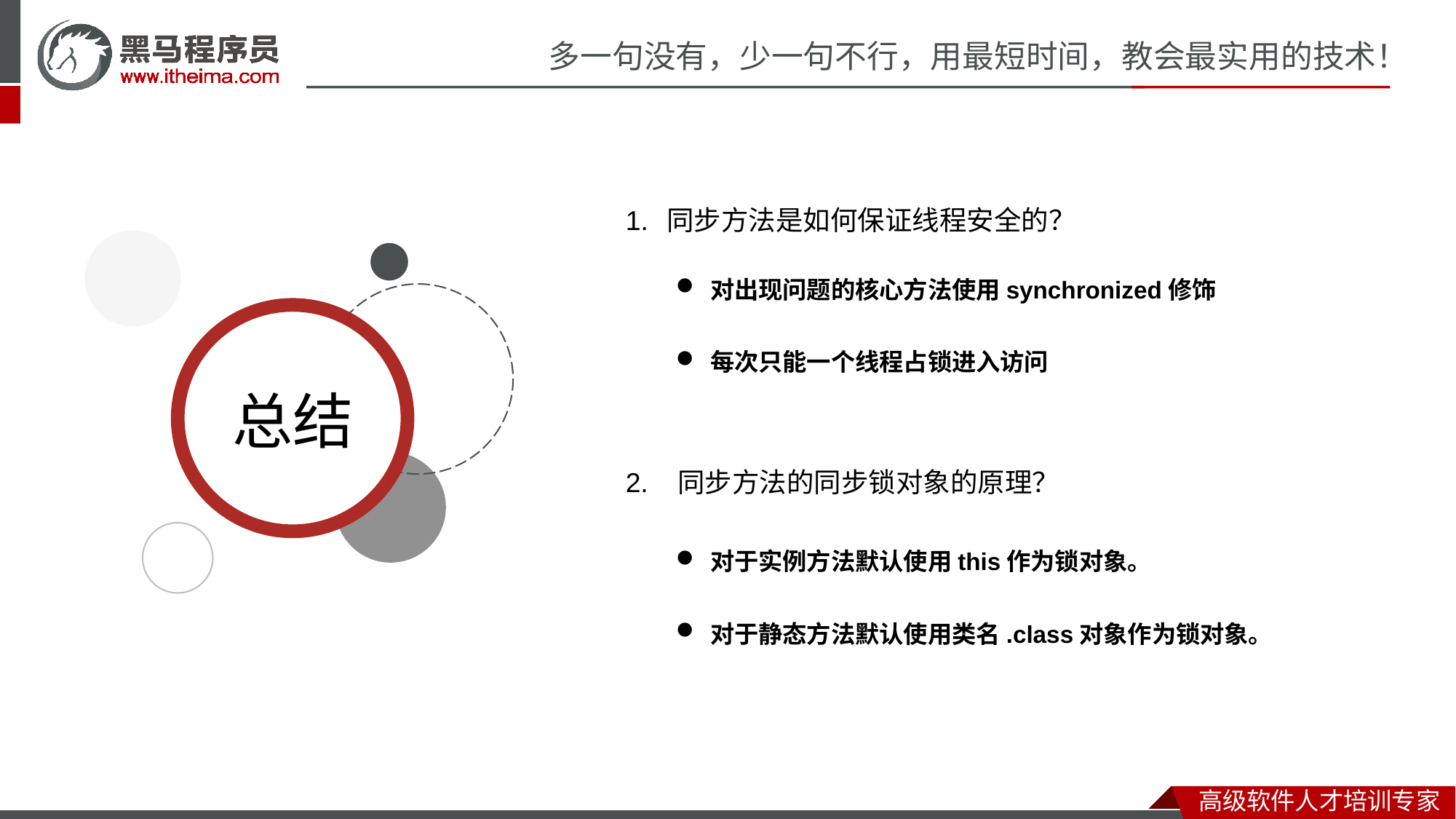

同步方法是如何保证线程安全的？

2.   同步方法的同步锁对象的原理？

对出现问题的核心方法使用synchronized修饰
每次只能一个线程占锁进入访问
对于实例方法默认使用this作为锁对象。
对于静态方法默认使用类名.class对象作为锁对象。